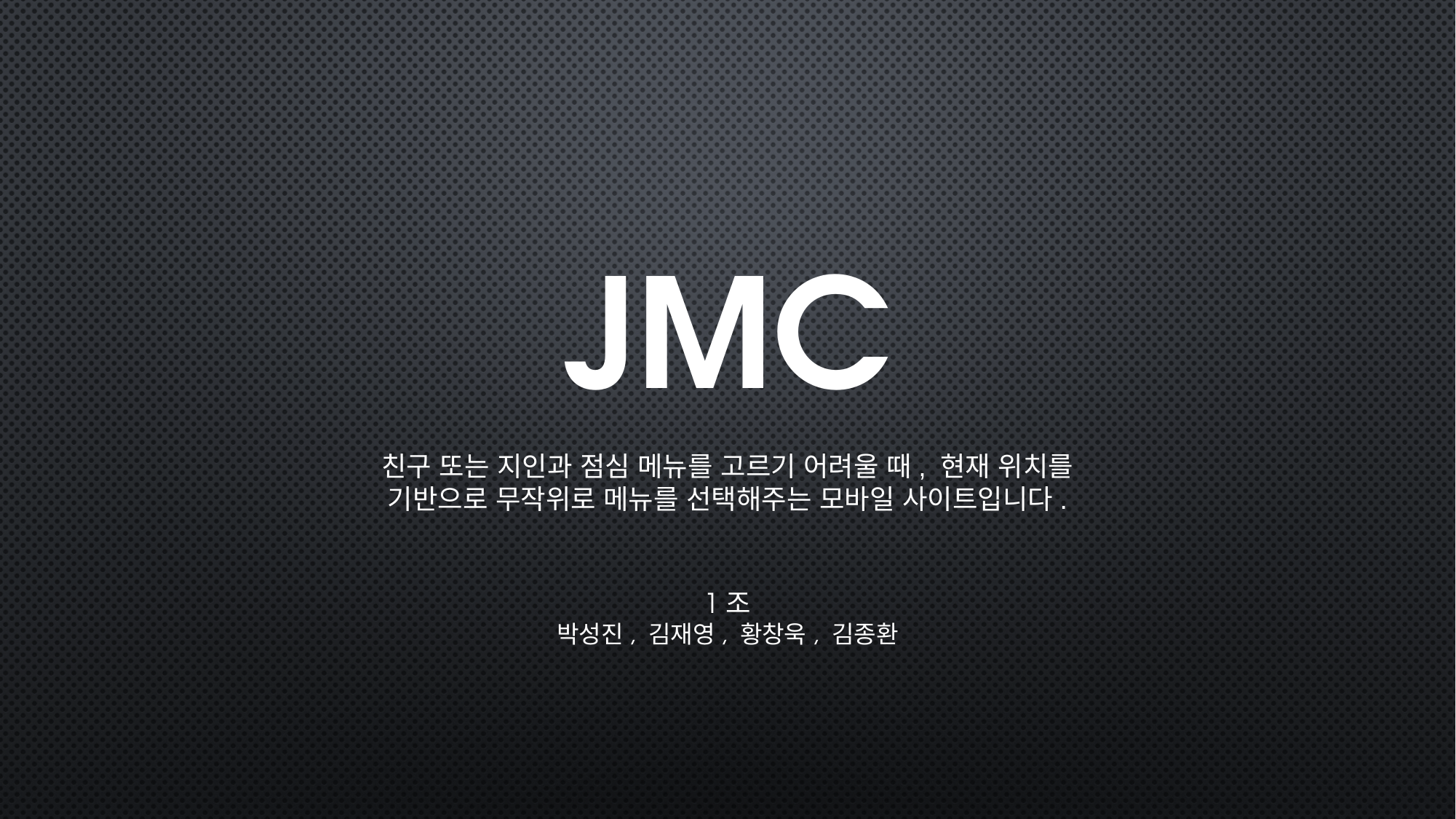

JMC
친구 또는 지인과 점심 메뉴를 고르기 어려울 때, 현재 위치를 기반으로 무작위로 메뉴를 선택해주는 모바일 사이트입니다.
1조
박성진, 김재영, 황창욱, 김종환